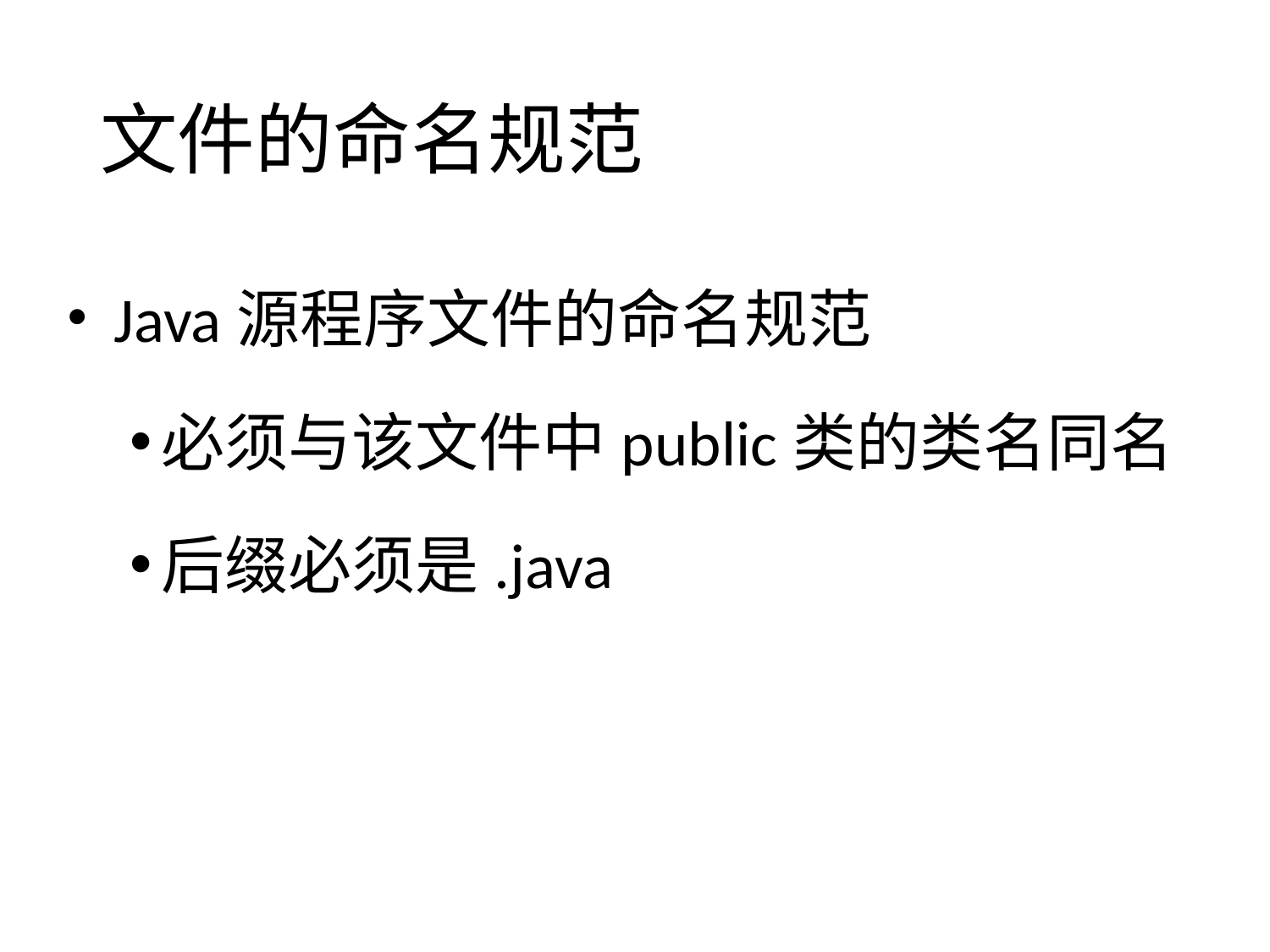

文件的命名规范
Java源程序文件的命名规范
必须与该文件中public类的类名同名
后缀必须是.java